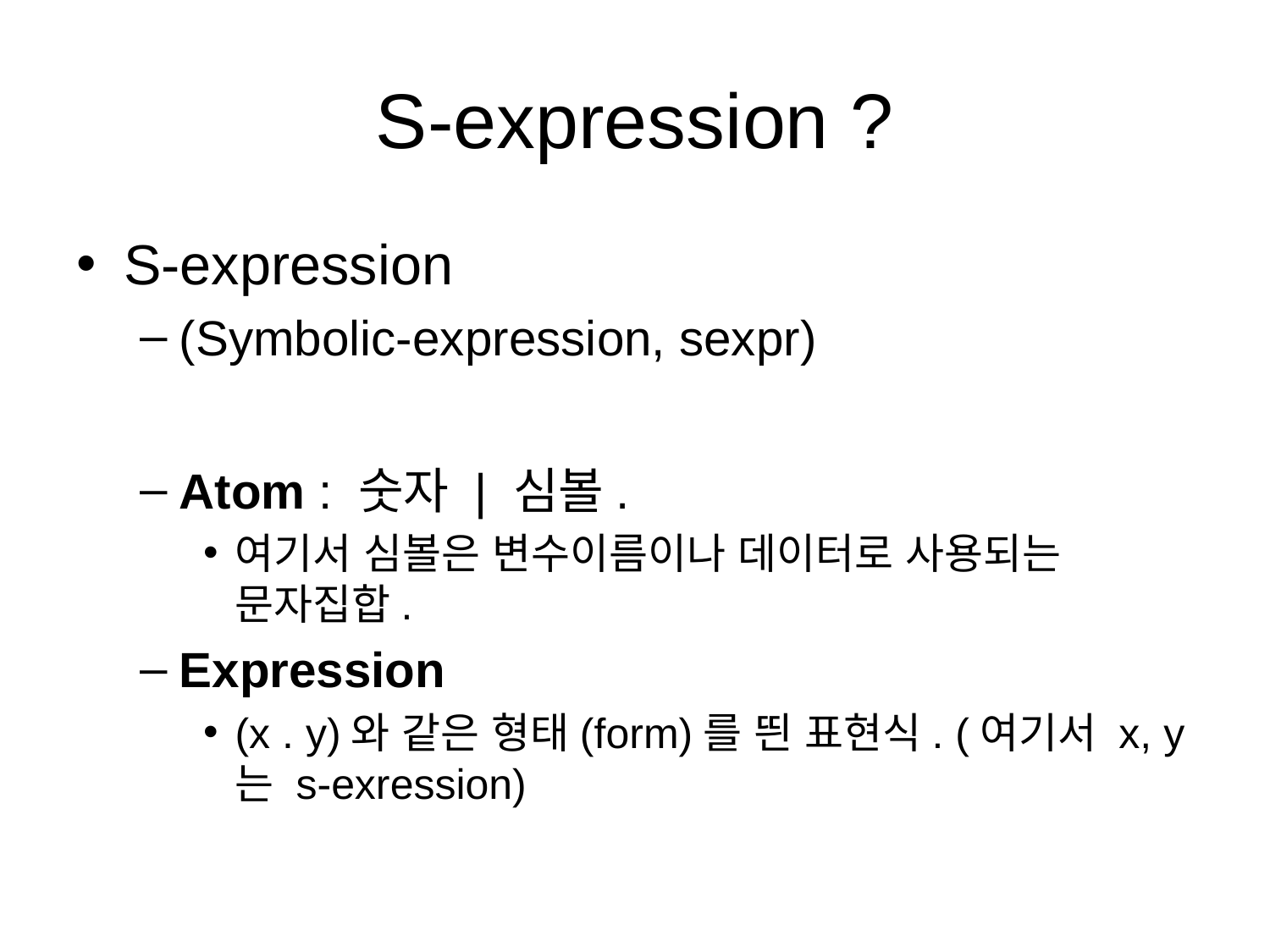

# S-expression ?
S-expression
(Symbolic-expression, sexpr)

Atom : 숫자 | 심볼.
여기서 심볼은 변수이름이나 데이터로 사용되는 문자집합.
Expression
(x . y)와 같은 형태(form)를 띈 표현식. (여기서 x, y는 s-exression)